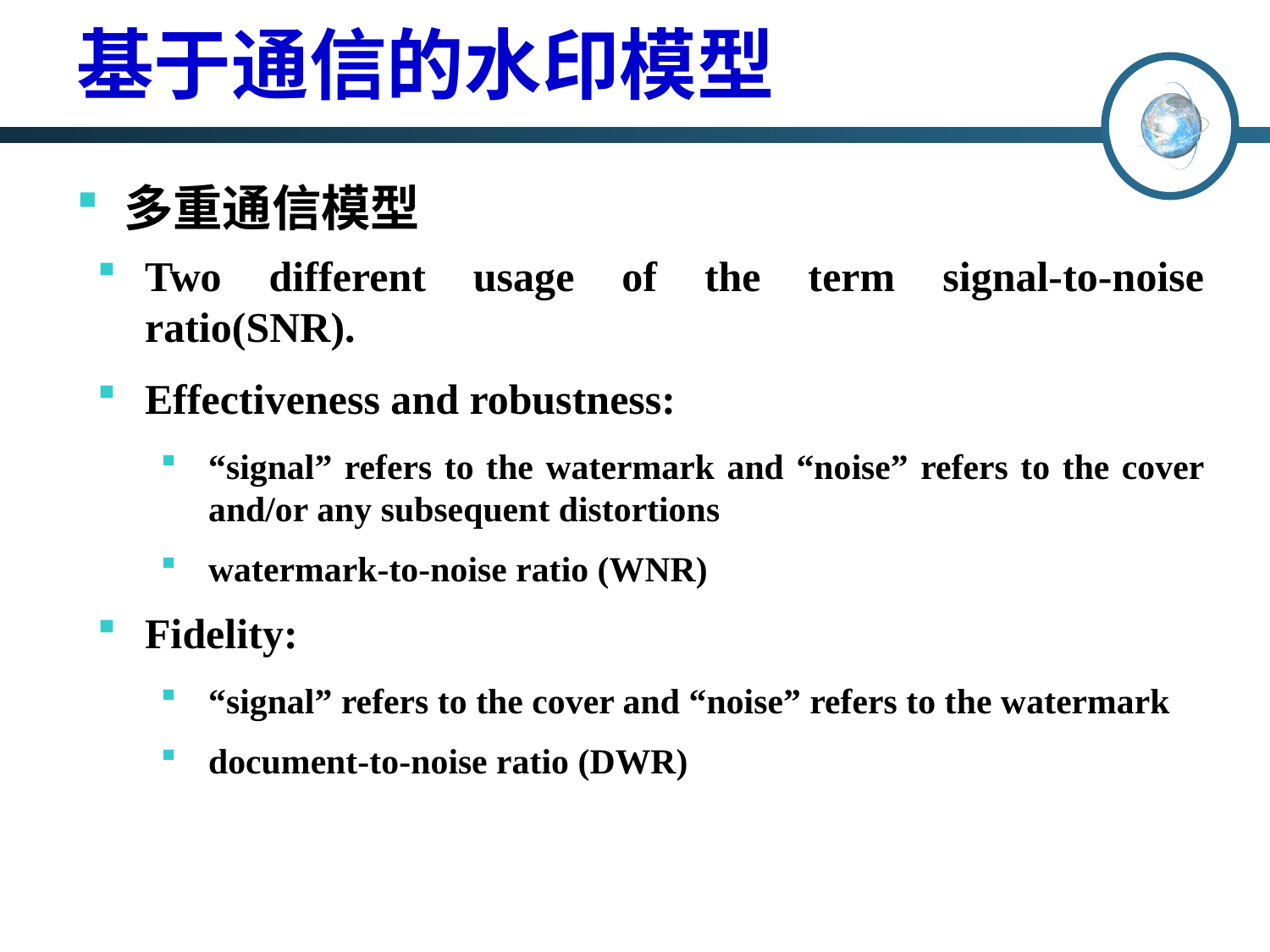

# 基于通信的水印模型
多重通信模型
Two different usage of the term signal-to-noise ratio(SNR).
Effectiveness and robustness:
“signal” refers to the watermark and “noise” refers to the cover and/or any subsequent distortions
watermark-to-noise ratio (WNR)
Fidelity:
“signal” refers to the cover and “noise” refers to the watermark
document-to-noise ratio (DWR)